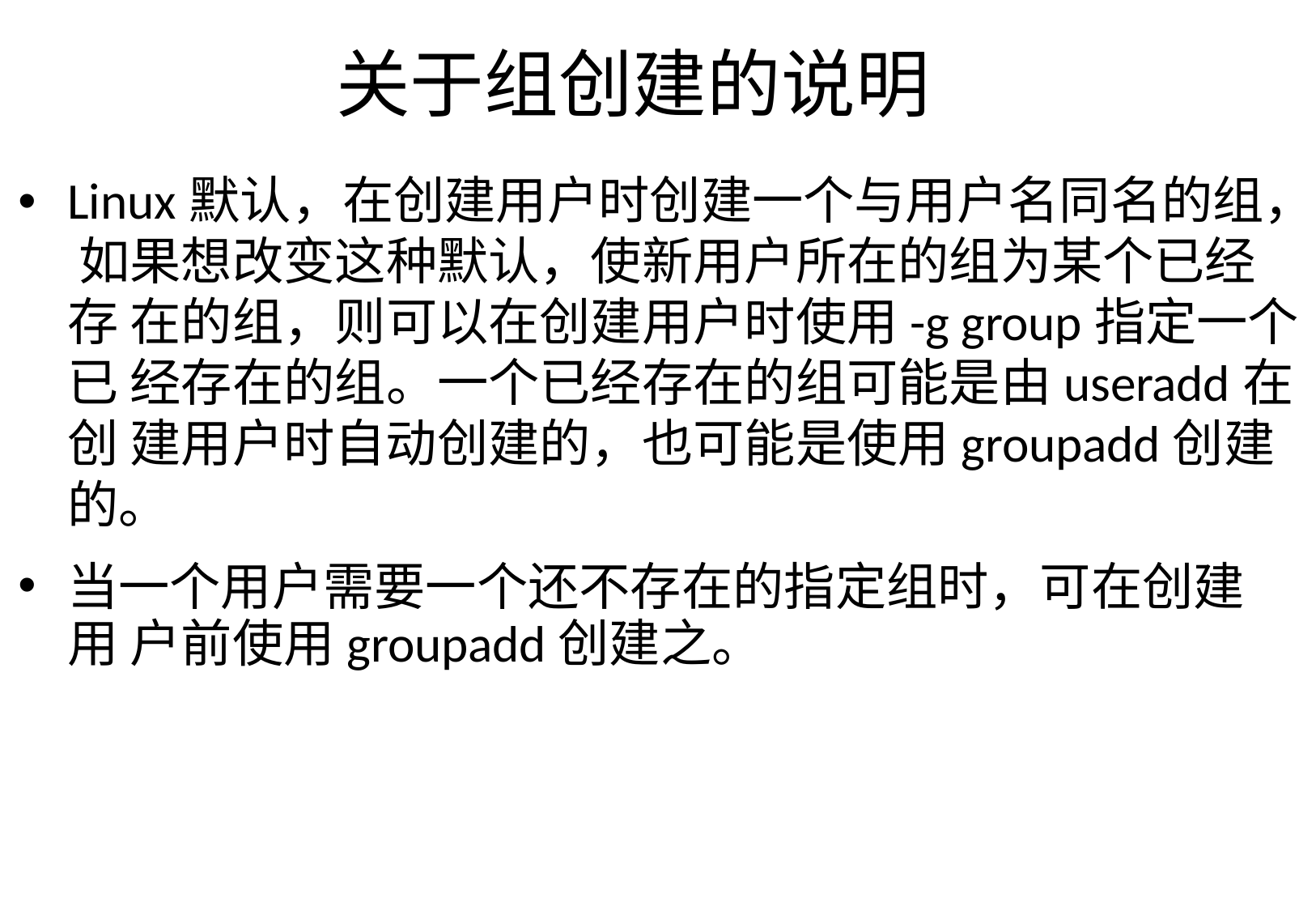

# 关于组创建的说明
Linux默认，在创建用户时创建一个与用户名同名的组， 如果想改变这种默认，使新用户所在的组为某个已经存 在的组，则可以在创建用户时使用-g group指定一个已 经存在的组。一个已经存在的组可能是由useradd在创 建用户时自动创建的，也可能是使用groupadd创建的。
当一个用户需要一个还不存在的指定组时，可在创建用 户前使用groupadd创建之。